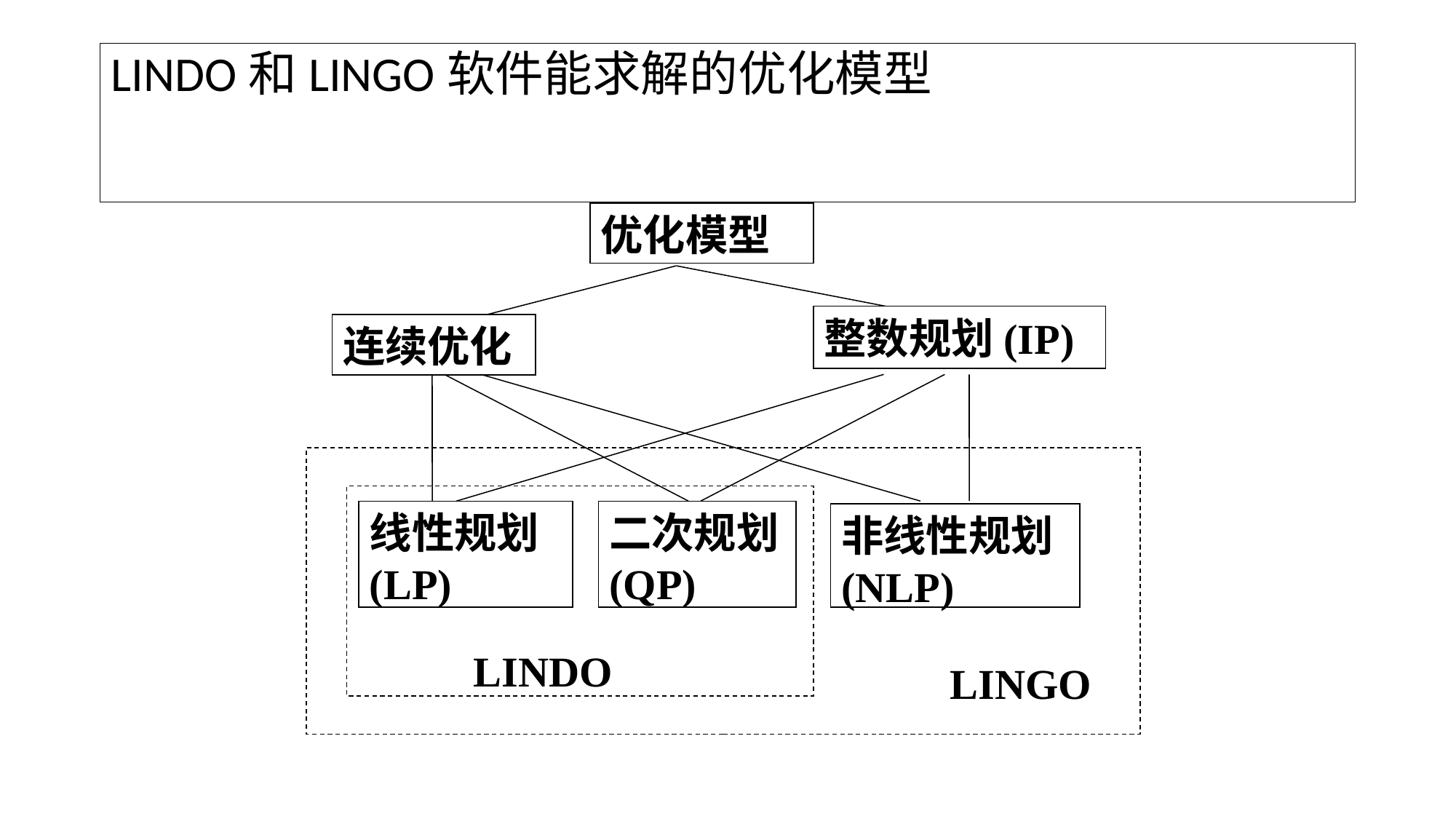

# LINDO和LINGO软件能求解的优化模型
优化模型

整数规划(IP)

连续优化

                                                            LINGO

           LINDO
线性规划
(LP)

二次规划
(QP)

非线性规划
(NLP)